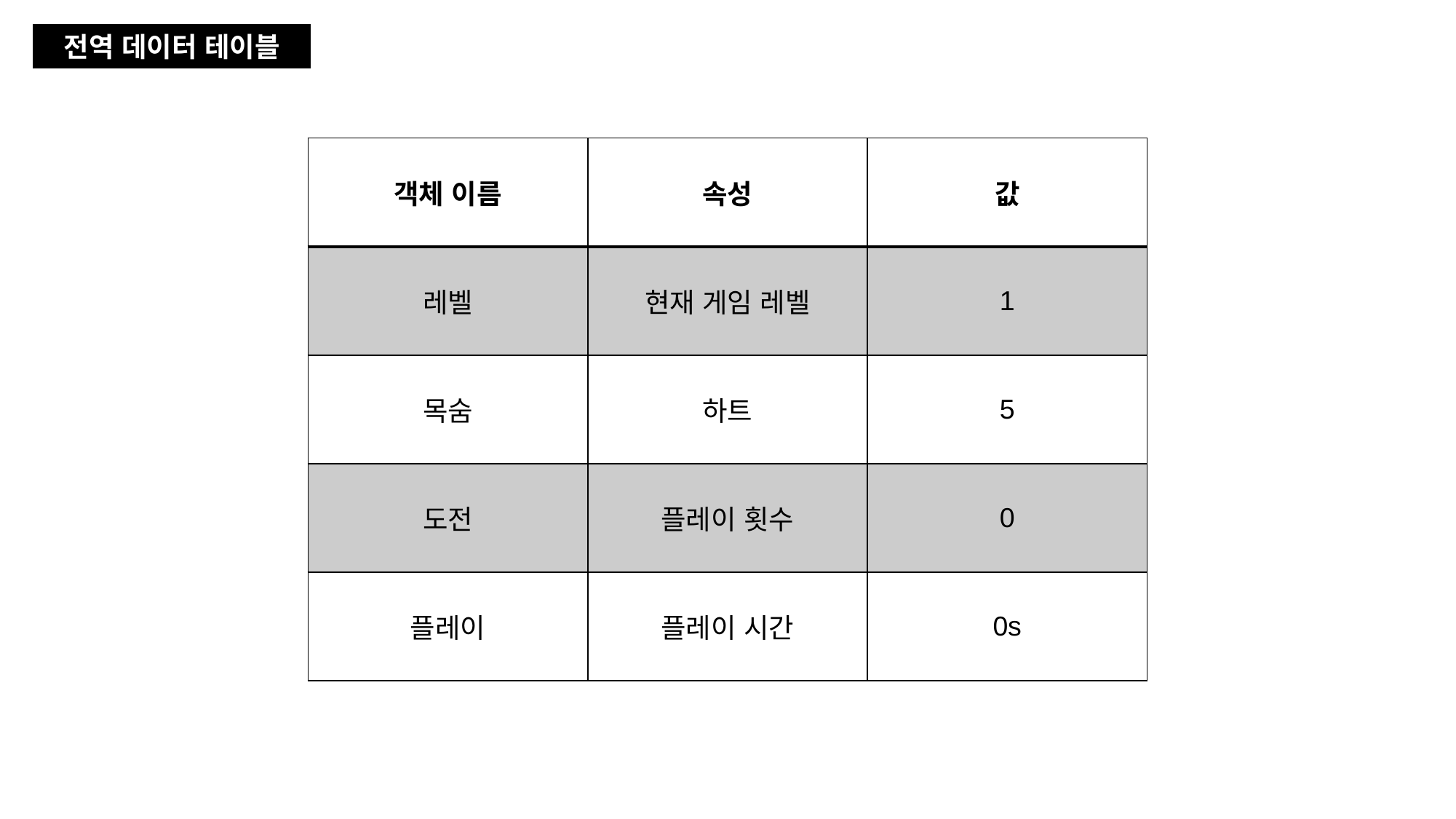

전역 데이터 테이블
| 객체 이름 | 속성 | 값 |
| --- | --- | --- |
| 레벨 | 현재 게임 레벨 | 1 |
| 목숨 | 하트 | 5 |
| 도전 | 플레이 횟수 | 0 |
| 플레이 | 플레이 시간 | 0s |